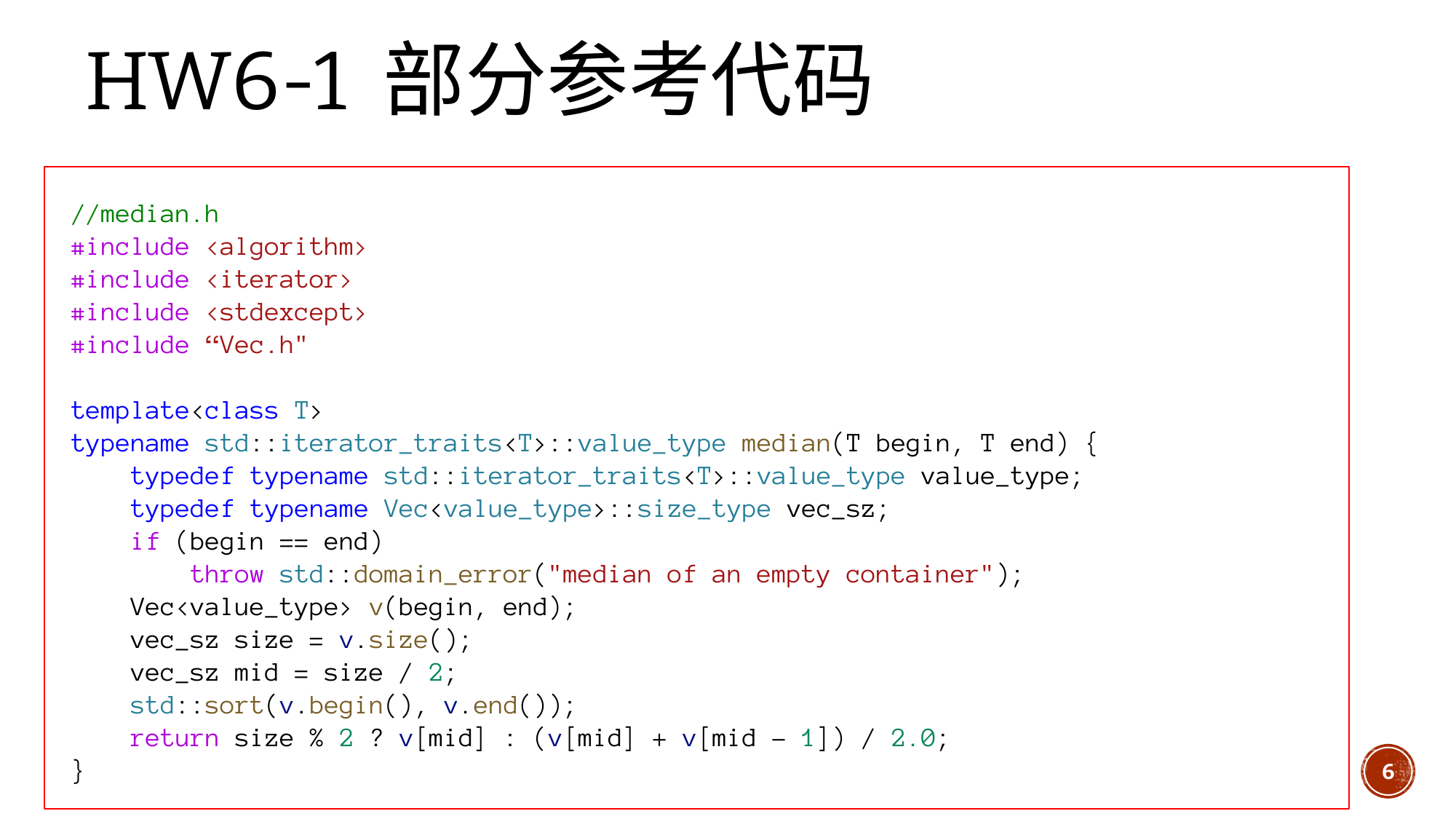

# HW6-1 部分参考代码

//median.h
#include <algorithm>
#include <iterator>
#include <stdexcept>
#include “Vec.h"

template<class T>
typename std::iterator_traits<T>::value_type median(T begin, T end) {
    typedef typename std::iterator_traits<T>::value_type value_type;
    typedef typename Vec<value_type>::size_type vec_sz;
    if (begin == end)
        throw std::domain_error("median of an empty container");
    Vec<value_type> v(begin, end);
    vec_sz size = v.size();
    vec_sz mid = size / 2;
    std::sort(v.begin(), v.end());
    return size % 2 ? v[mid] : (v[mid] + v[mid - 1]) / 2.0;
}

6